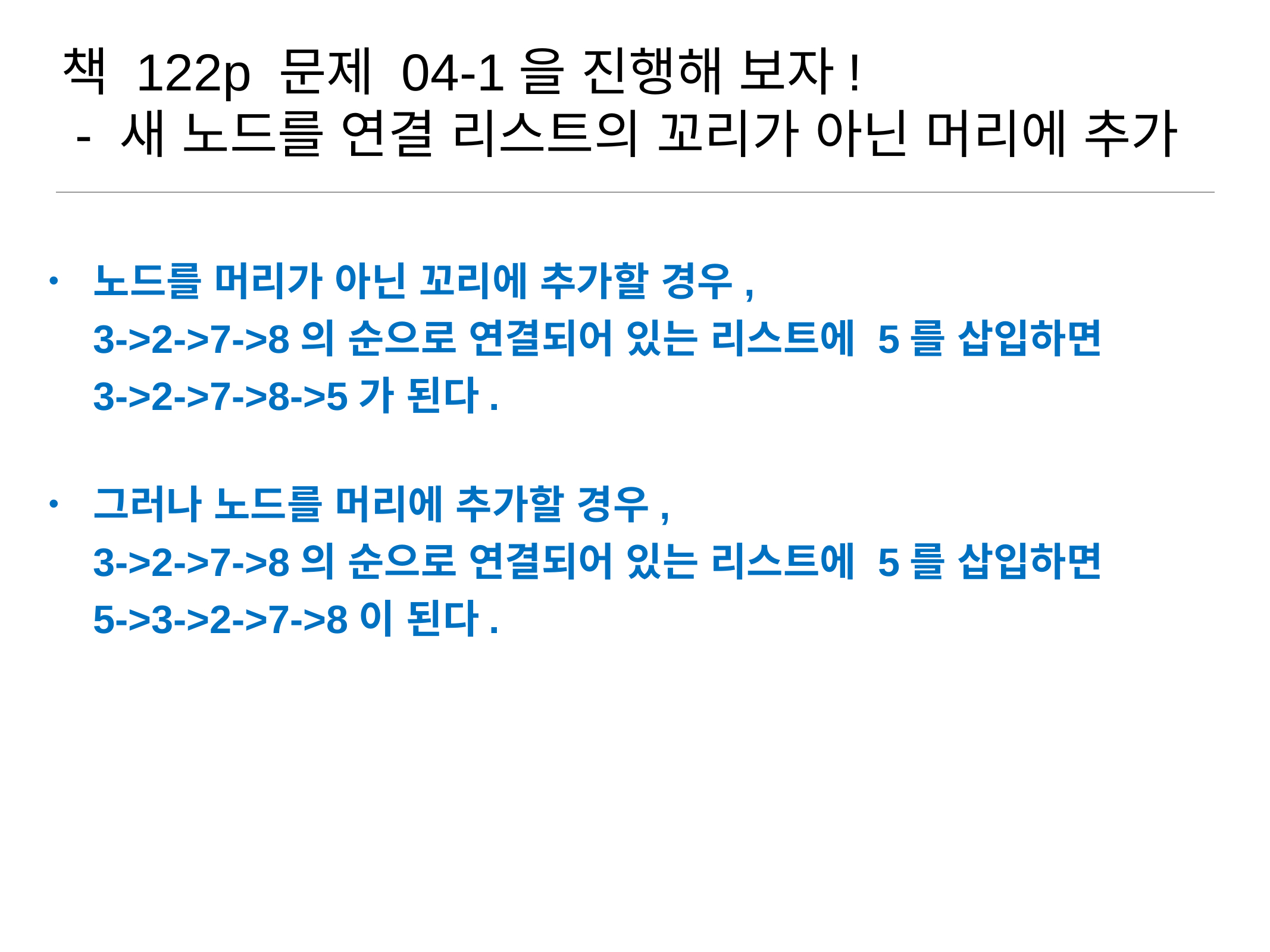

# 책 122p 문제 04-1을 진행해 보자! - 새 노드를 연결 리스트의 꼬리가 아닌 머리에 추가
노드를 머리가 아닌 꼬리에 추가할 경우,
3->2->7->8의 순으로 연결되어 있는 리스트에 5를 삽입하면
3->2->7->8->5가 된다.
그러나 노드를 머리에 추가할 경우,
3->2->7->8의 순으로 연결되어 있는 리스트에 5를 삽입하면
5->3->2->7->8이 된다.